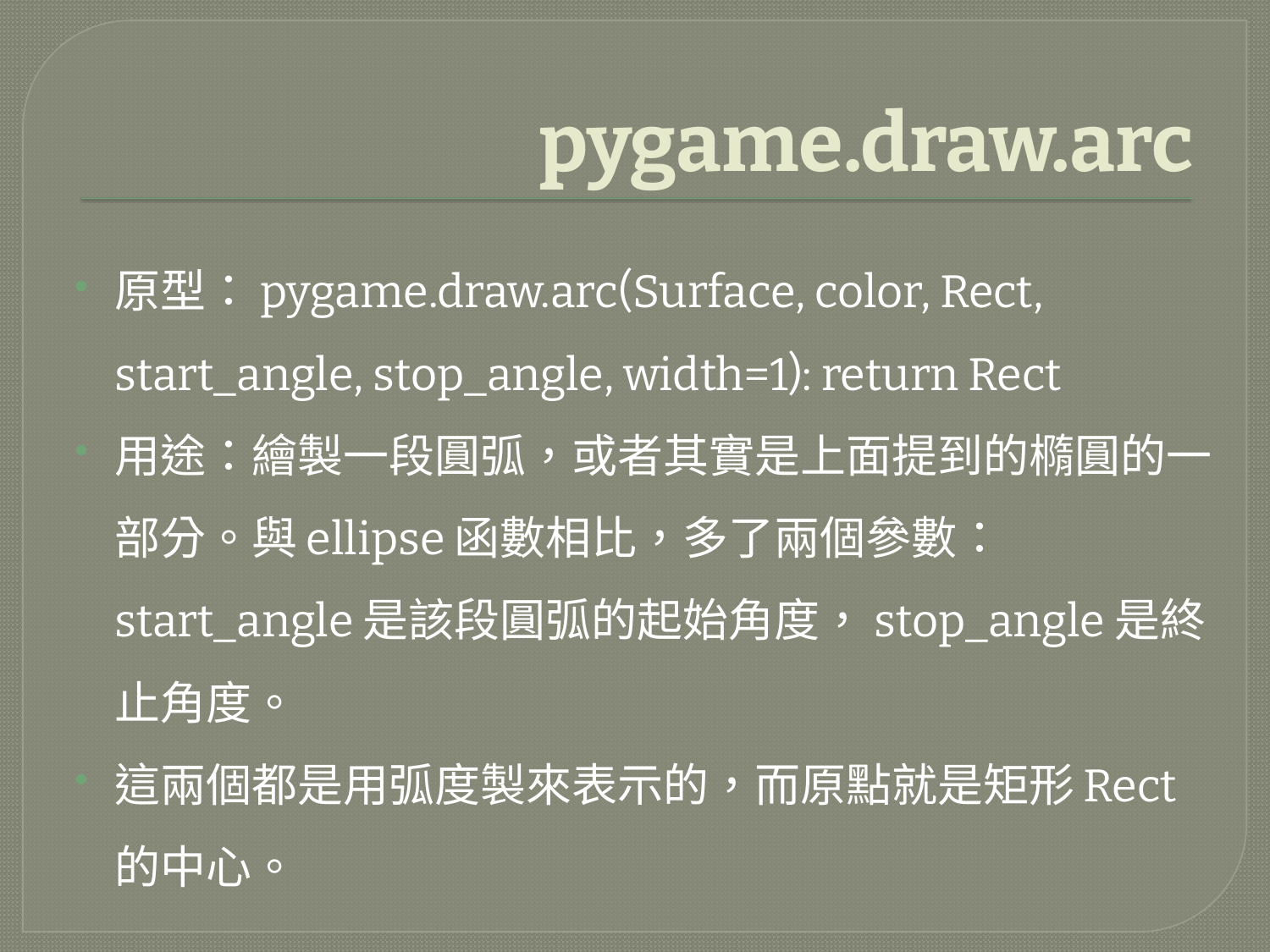

# pygame.draw.arc
原型：pygame.draw.arc(Surface, color, Rect, start_angle, stop_angle, width=1): return Rect
用途：繪製一段圓弧，或者其實是上面提到的橢圓的一部分。與ellipse函數相比，多了兩個參數：start_angle是該段圓弧的起始角度，stop_angle是終止角度。
這兩個都是用弧度製來表示的，而原點就是矩形Rect的中心。